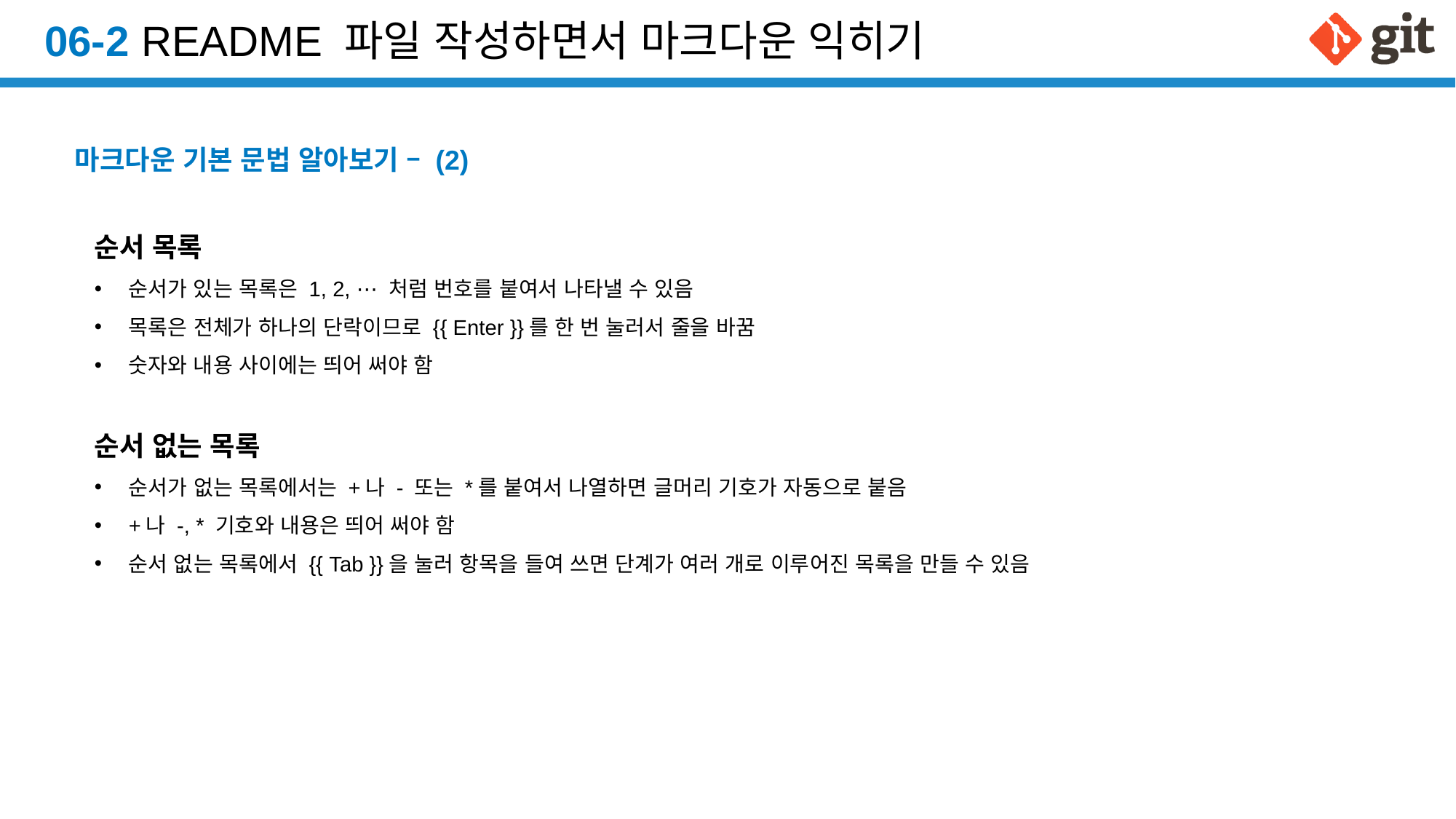

# 06-2 README 파일 작성하면서 마크다운 익히기
마크다운 기본 문법 알아보기 – (2)
순서 목록
순서가 있는 목록은 1, 2, ⋯ 처럼 번호를 붙여서 나타낼 수 있음
목록은 전체가 하나의 단락이므로 {{ Enter }}를 한 번 눌러서 줄을 바꿈
숫자와 내용 사이에는 띄어 써야 함
순서 없는 목록
순서가 없는 목록에서는 +나 - 또는 *를 붙여서 나열하면 글머리 기호가 자동으로 붙음
+나 -, * 기호와 내용은 띄어 써야 함
순서 없는 목록에서 {{ Tab }}을 눌러 항목을 들여 쓰면 단계가 여러 개로 이루어진 목록을 만들 수 있음